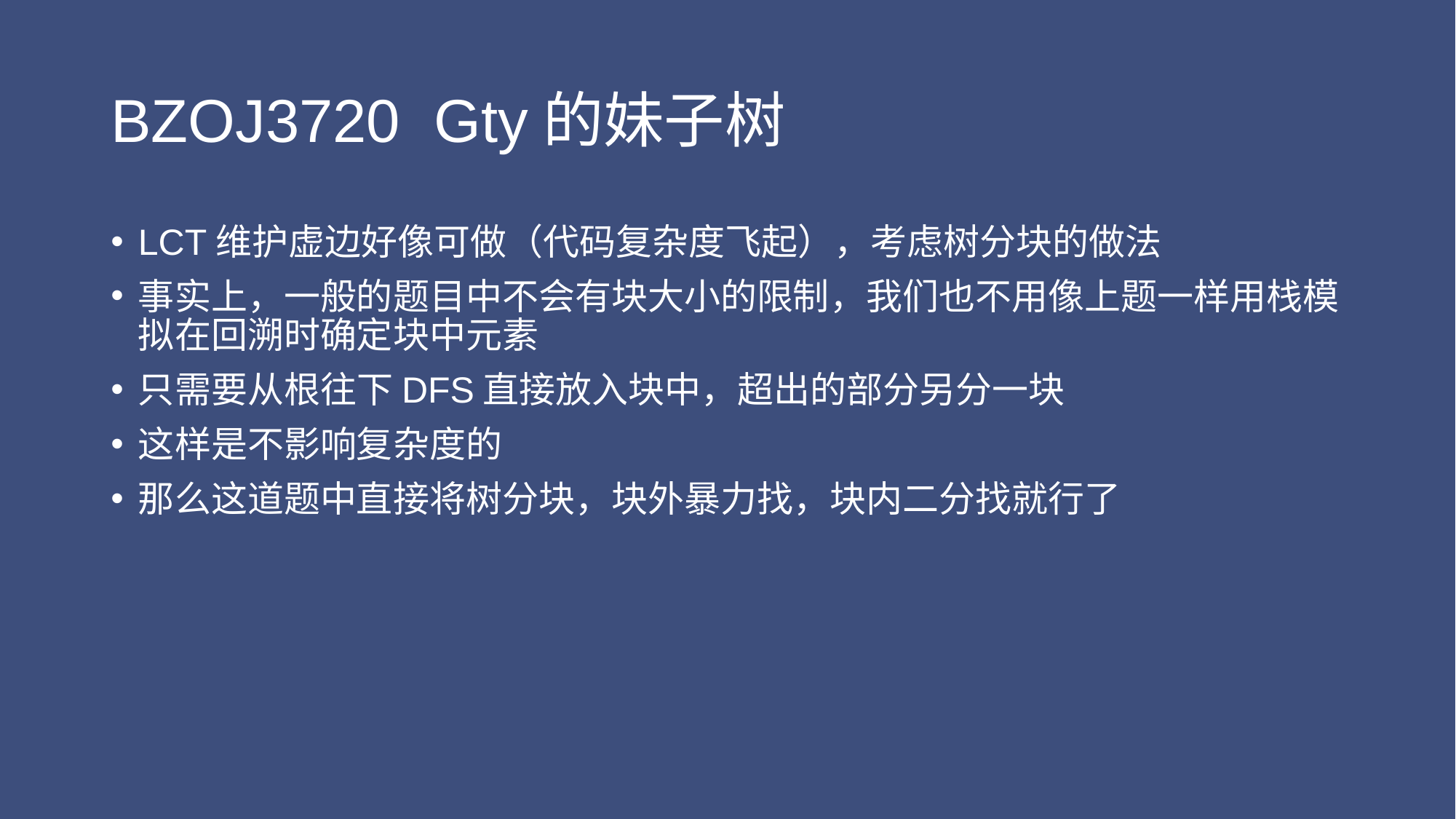

# BZOJ3720  Gty的妹子树
LCT维护虚边好像可做（代码复杂度飞起），考虑树分块的做法
事实上，一般的题目中不会有块大小的限制，我们也不用像上题一样用栈模拟在回溯时确定块中元素
只需要从根往下DFS直接放入块中，超出的部分另分一块
这样是不影响复杂度的
那么这道题中直接将树分块，块外暴力找，块内二分找就行了